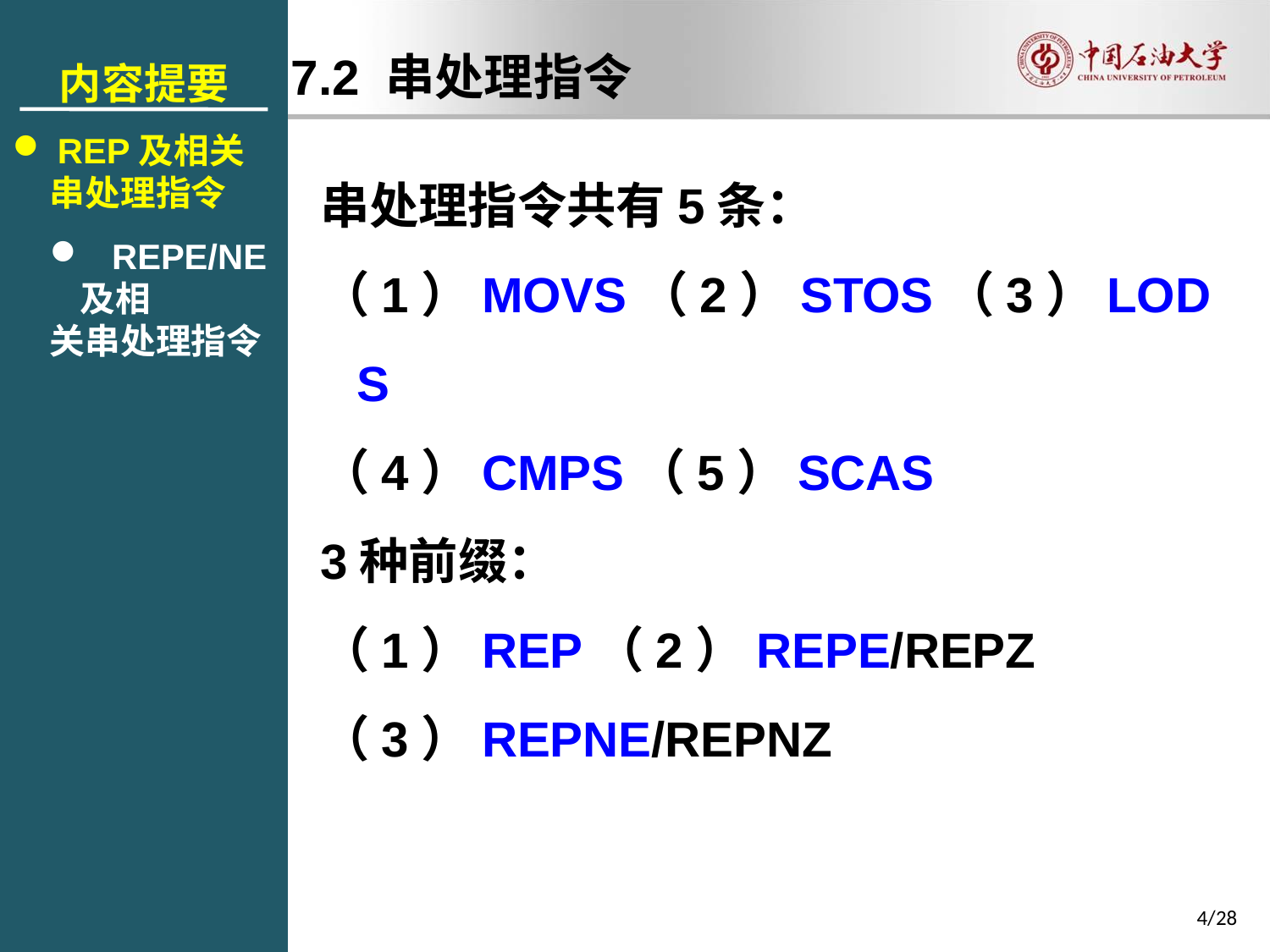

内容提要
 REP及相关
串处理指令
 REPE/NE及相
关串处理指令
7.2 串处理指令
串处理指令共有5条：
（1）MOVS（2）STOS（3）LODS
（4）CMPS（5）SCAS
3种前缀：
（1）REP（2）REPE/REPZ
（3）REPNE/REPNZ
4/28